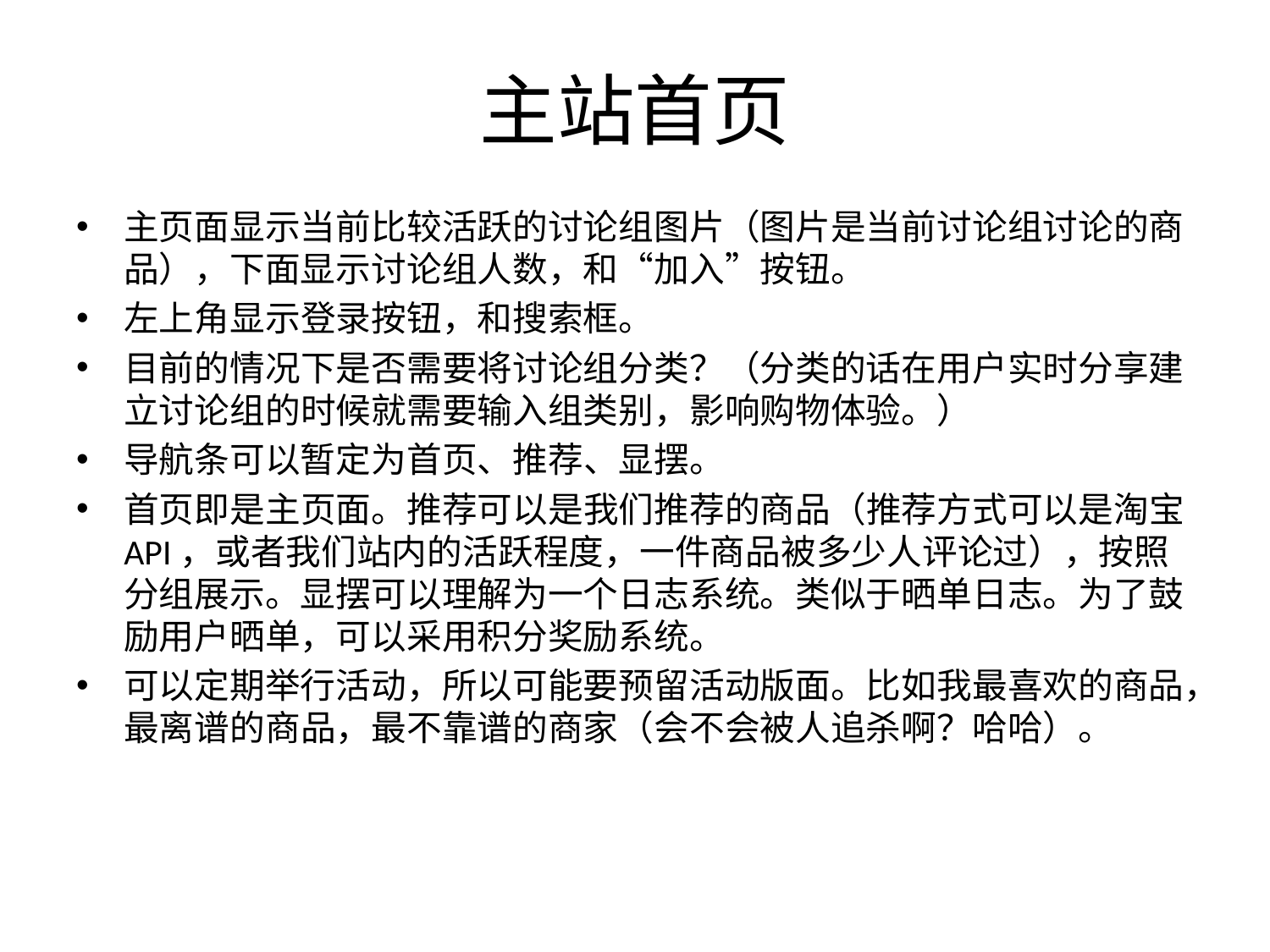

# 主站首页
主页面显示当前比较活跃的讨论组图片（图片是当前讨论组讨论的商品），下面显示讨论组人数，和“加入”按钮。
左上角显示登录按钮，和搜索框。
目前的情况下是否需要将讨论组分类？（分类的话在用户实时分享建立讨论组的时候就需要输入组类别，影响购物体验。）
导航条可以暂定为首页、推荐、显摆。
首页即是主页面。推荐可以是我们推荐的商品（推荐方式可以是淘宝API，或者我们站内的活跃程度，一件商品被多少人评论过），按照分组展示。显摆可以理解为一个日志系统。类似于晒单日志。为了鼓励用户晒单，可以采用积分奖励系统。
可以定期举行活动，所以可能要预留活动版面。比如我最喜欢的商品，最离谱的商品，最不靠谱的商家（会不会被人追杀啊？哈哈）。